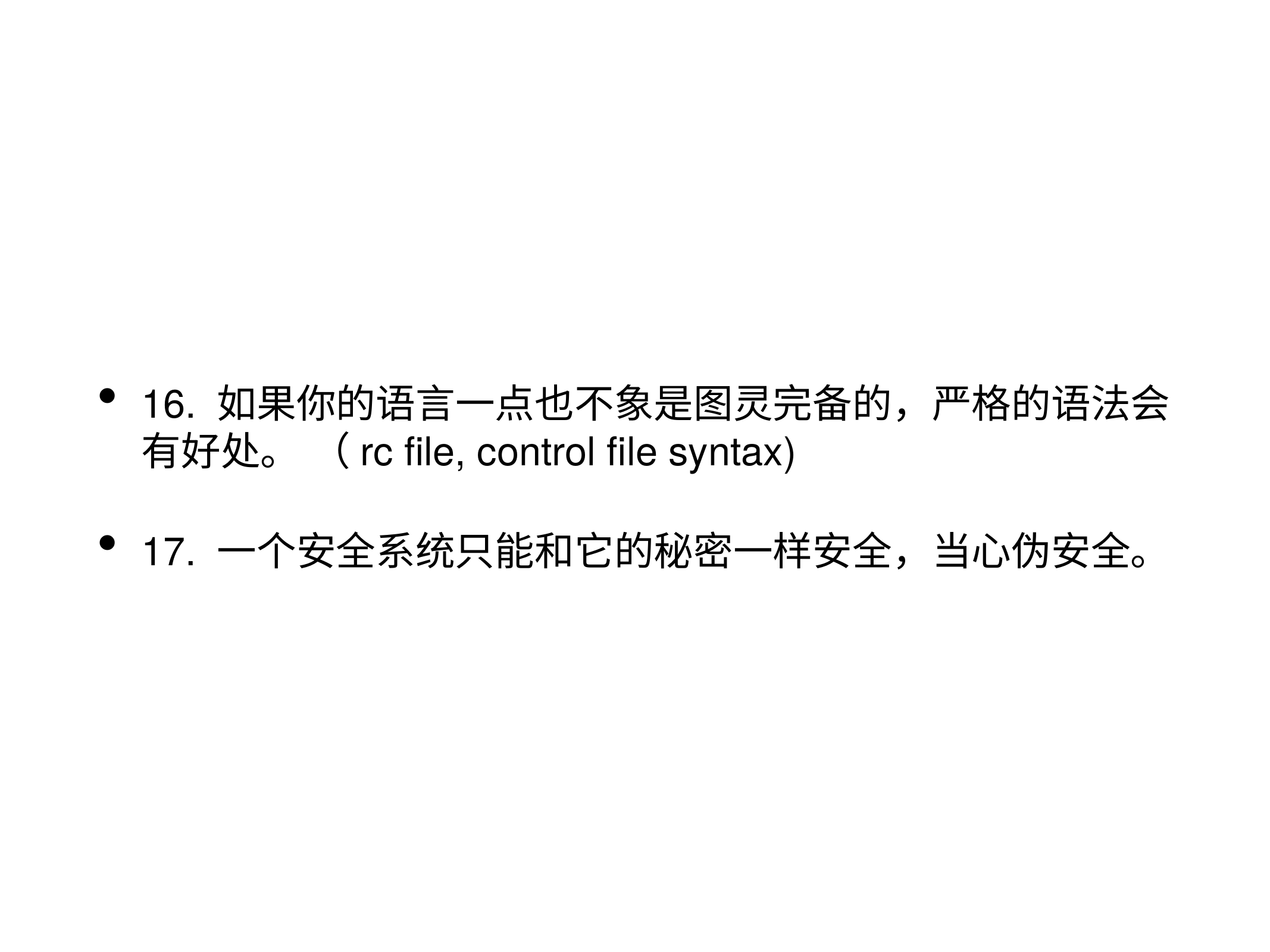

16. 如果你的语言一点也不象是图灵完备的，严格的语法会有好处。 （rc file, control file syntax)
17. 一个安全系统只能和它的秘密一样安全，当心伪安全。